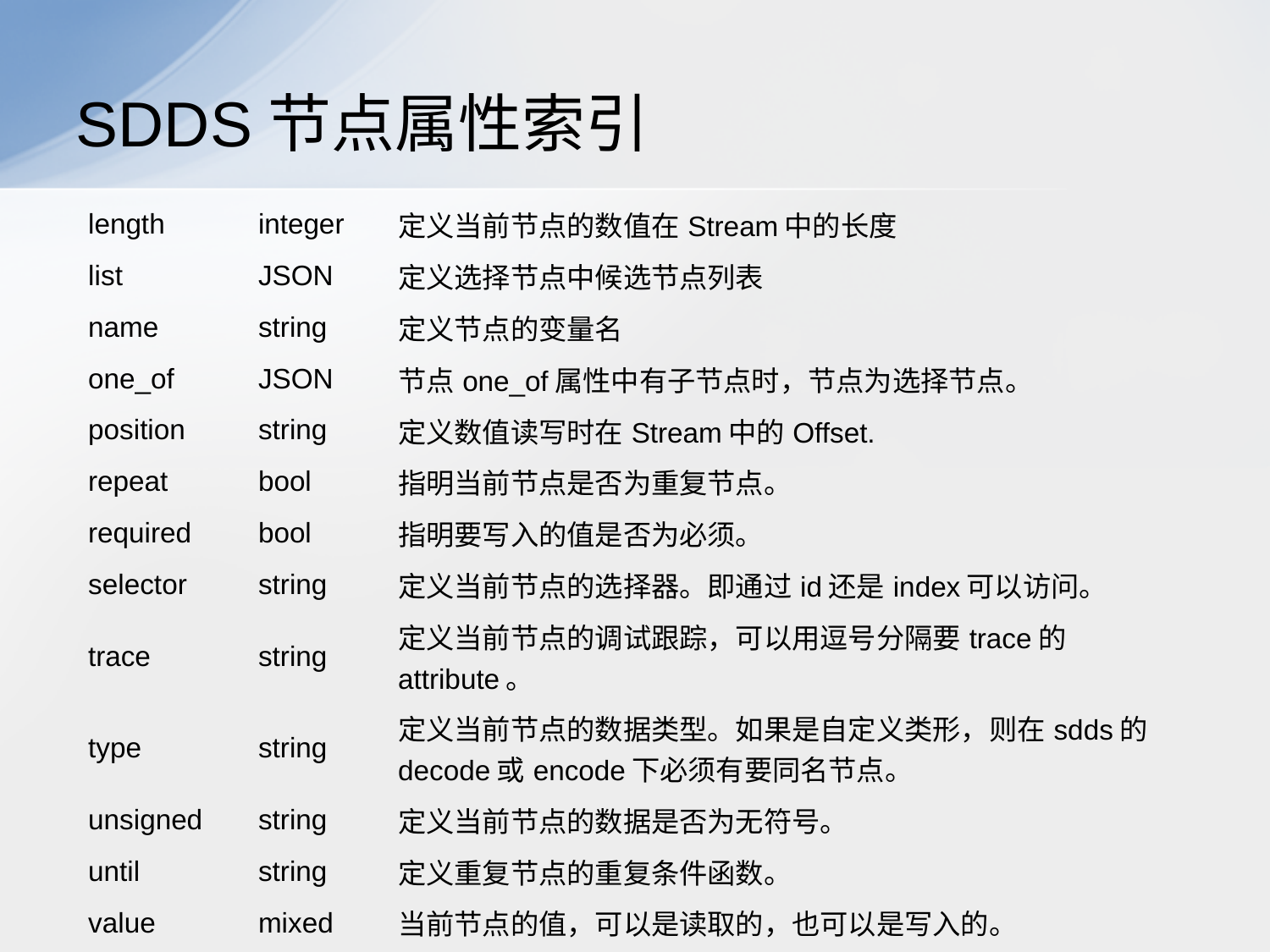

# SDDS节点属性索引
| length | integer | 定义当前节点的数值在Stream中的长度 |
| --- | --- | --- |
| list | JSON | 定义选择节点中候选节点列表 |
| name | string | 定义节点的变量名 |
| one\_of | JSON | 节点one\_of属性中有子节点时，节点为选择节点。 |
| position | string | 定义数值读写时在Stream中的Offset. |
| repeat | bool | 指明当前节点是否为重复节点。 |
| required | bool | 指明要写入的值是否为必须。 |
| selector | string | 定义当前节点的选择器。即通过id还是index可以访问。 |
| trace | string | 定义当前节点的调试跟踪，可以用逗号分隔要trace的attribute。 |
| type | string | 定义当前节点的数据类型。如果是自定义类形，则在sdds的decode或encode下必须有要同名节点。 |
| unsigned | string | 定义当前节点的数据是否为无符号。 |
| until | string | 定义重复节点的重复条件函数。 |
| value | mixed | 当前节点的值，可以是读取的，也可以是写入的。 |